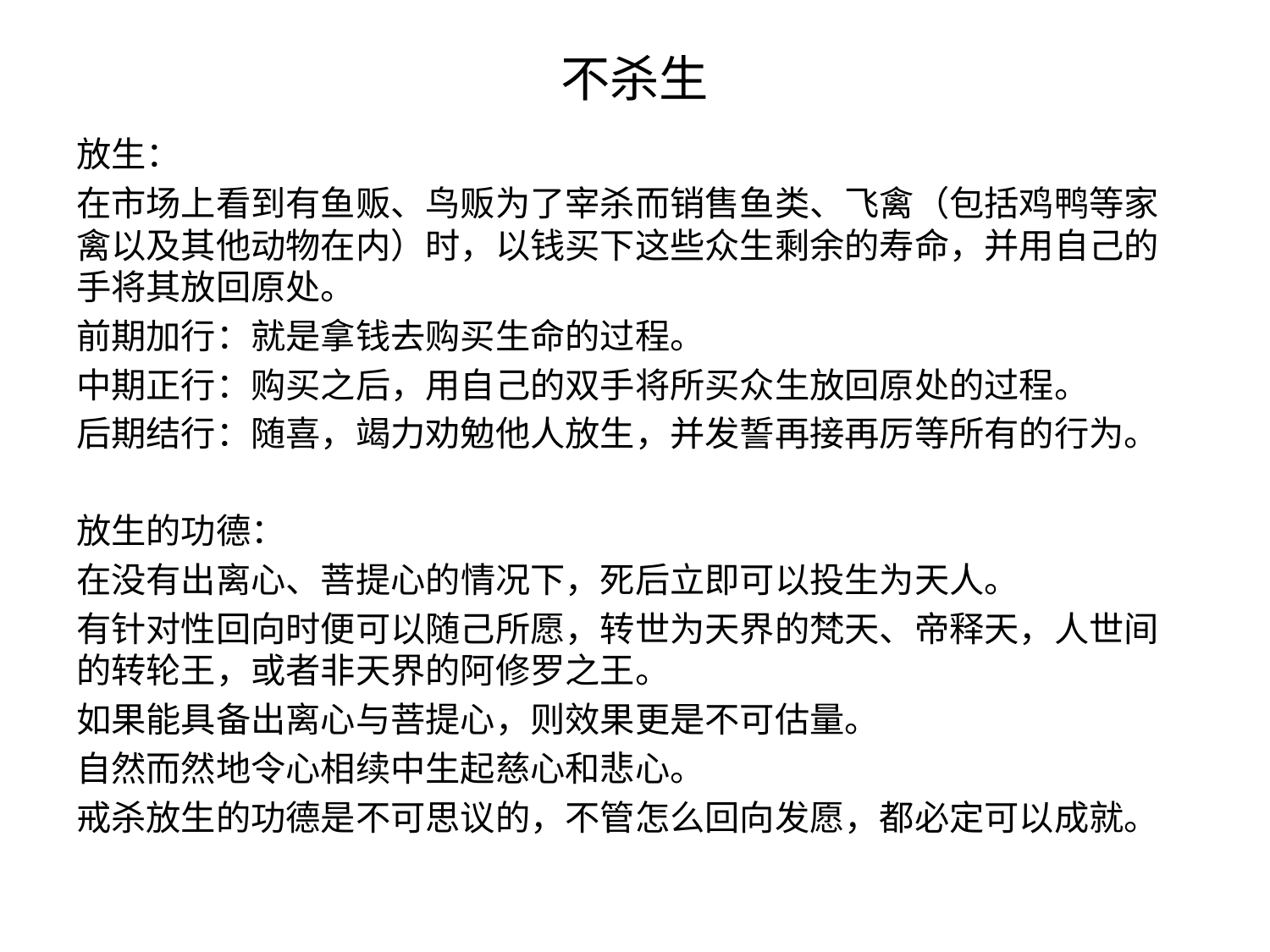

# 不杀生
放生：
在市场上看到有鱼贩、鸟贩为了宰杀而销售鱼类、飞禽（包括鸡鸭等家禽以及其他动物在内）时，以钱买下这些众生剩余的寿命，并用自己的手将其放回原处。
前期加行：就是拿钱去购买生命的过程。
中期正行：购买之后，用自己的双手将所买众生放回原处的过程。
后期结行：随喜，竭力劝勉他人放生，并发誓再接再厉等所有的行为。

放生的功德：
在没有出离心、菩提心的情况下，死后立即可以投生为天人。
有针对性回向时便可以随己所愿，转世为天界的梵天、帝释天，人世间的转轮王，或者非天界的阿修罗之王。
如果能具备出离心与菩提心，则效果更是不可估量。
自然而然地令心相续中生起慈心和悲心。
戒杀放生的功德是不可思议的，不管怎么回向发愿，都必定可以成就。